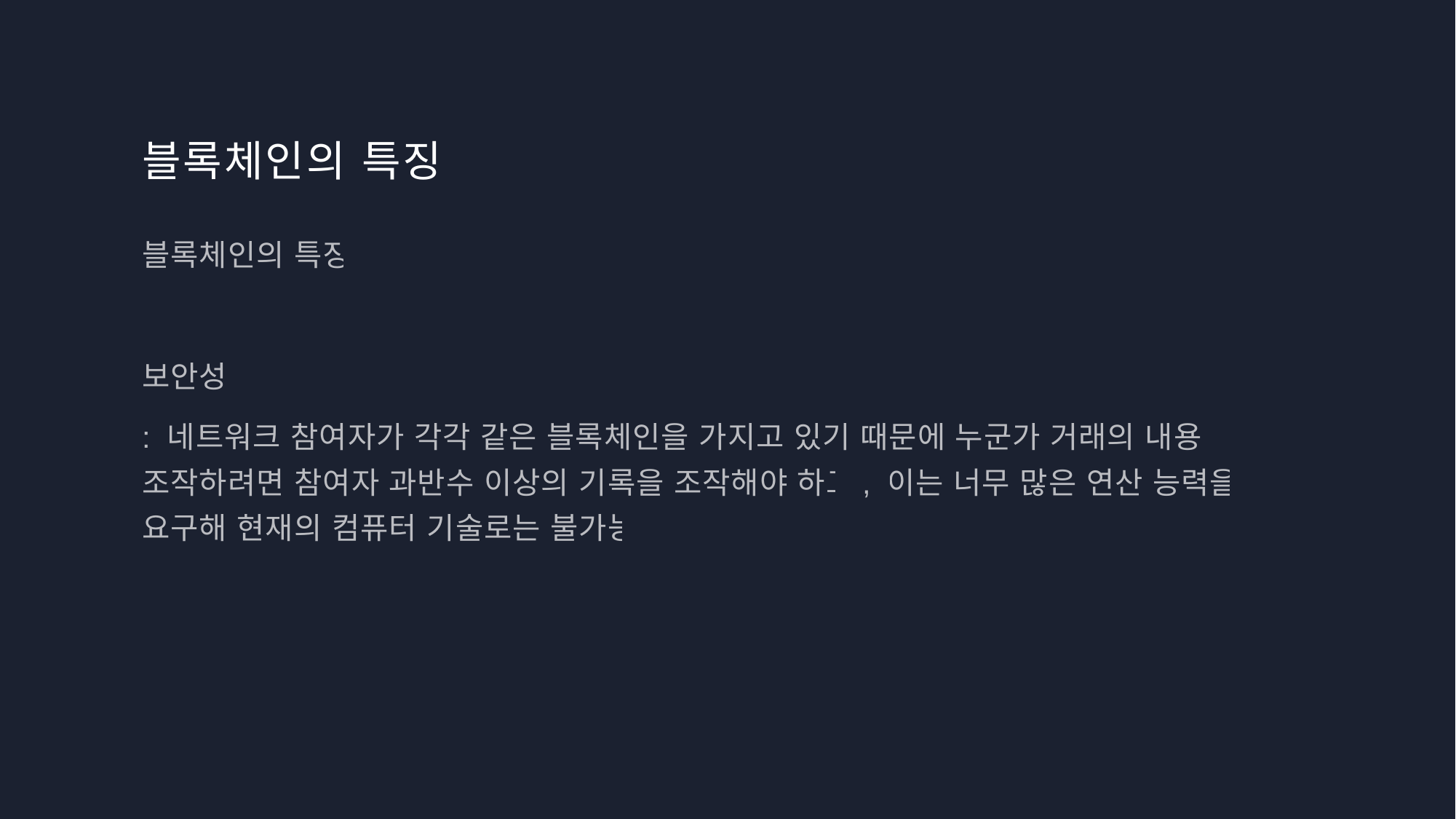

# 블록체인의 특징
블록체인의 특징

보안성
: 네트워크 참여자가 각각 같은 블록체인을 가지고 있기 때문에 누군가 거래의 내용을 조작하려면 참여자 과반수 이상의 기록을 조작해야 하고, 이는 너무 많은 연산 능력을 요구해 현재의 컴퓨터 기술로는 불가능